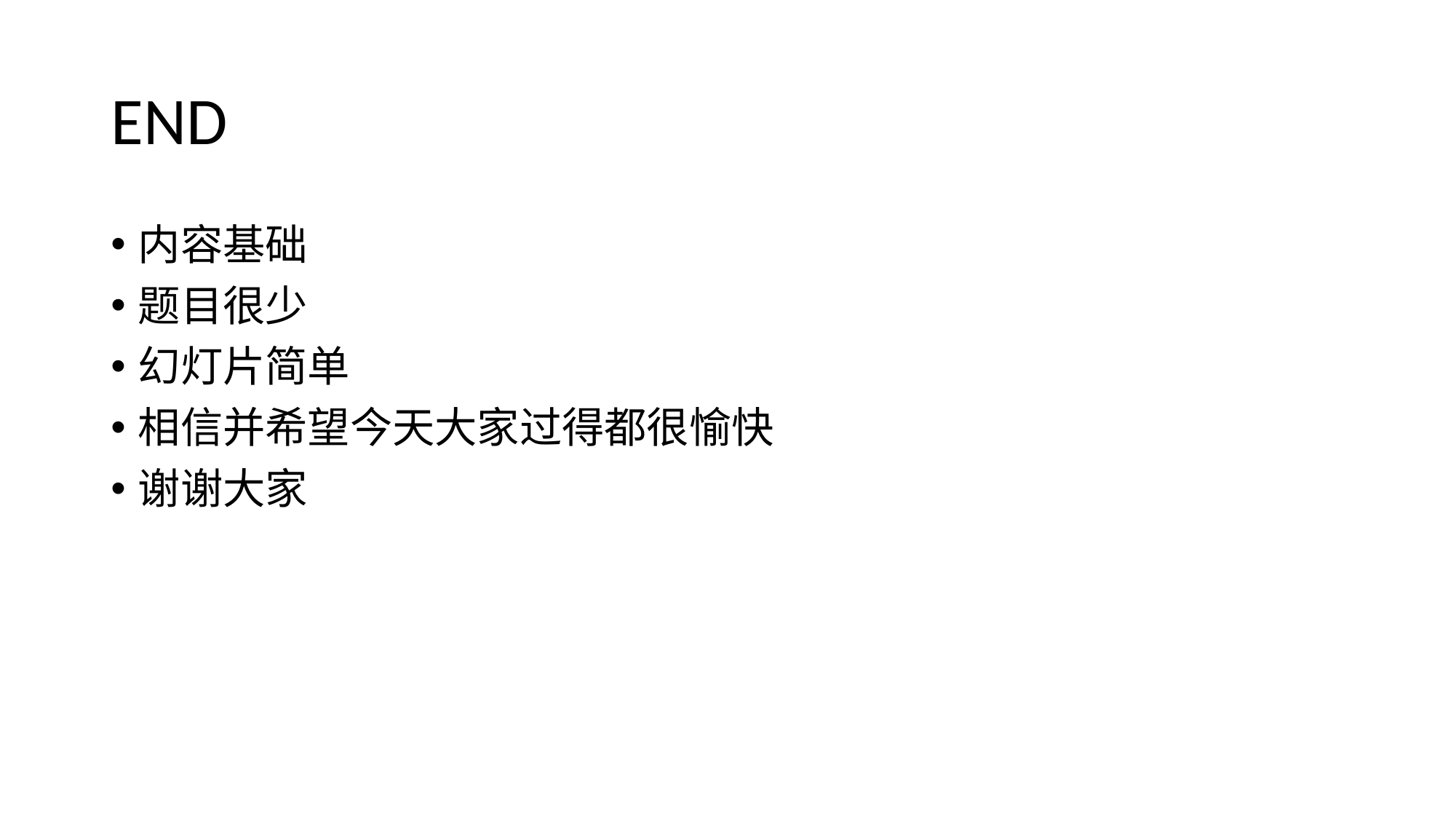

# END
内容基础
题目很少
幻灯片简单
相信并希望今天大家过得都很愉快
谢谢大家